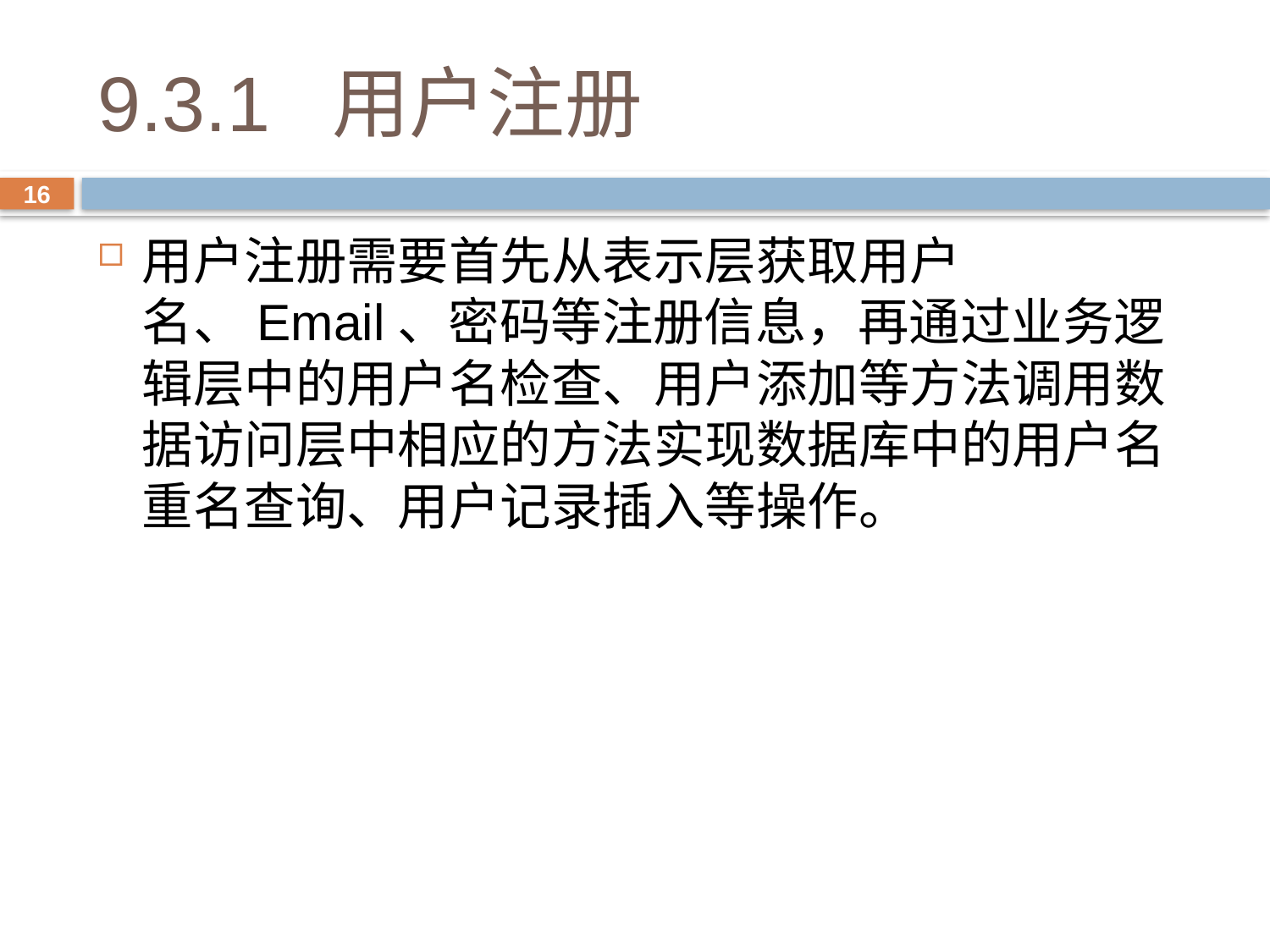

# 9.3.1  用户注册
16
用户注册需要首先从表示层获取用户名、Email、密码等注册信息，再通过业务逻辑层中的用户名检查、用户添加等方法调用数据访问层中相应的方法实现数据库中的用户名重名查询、用户记录插入等操作。